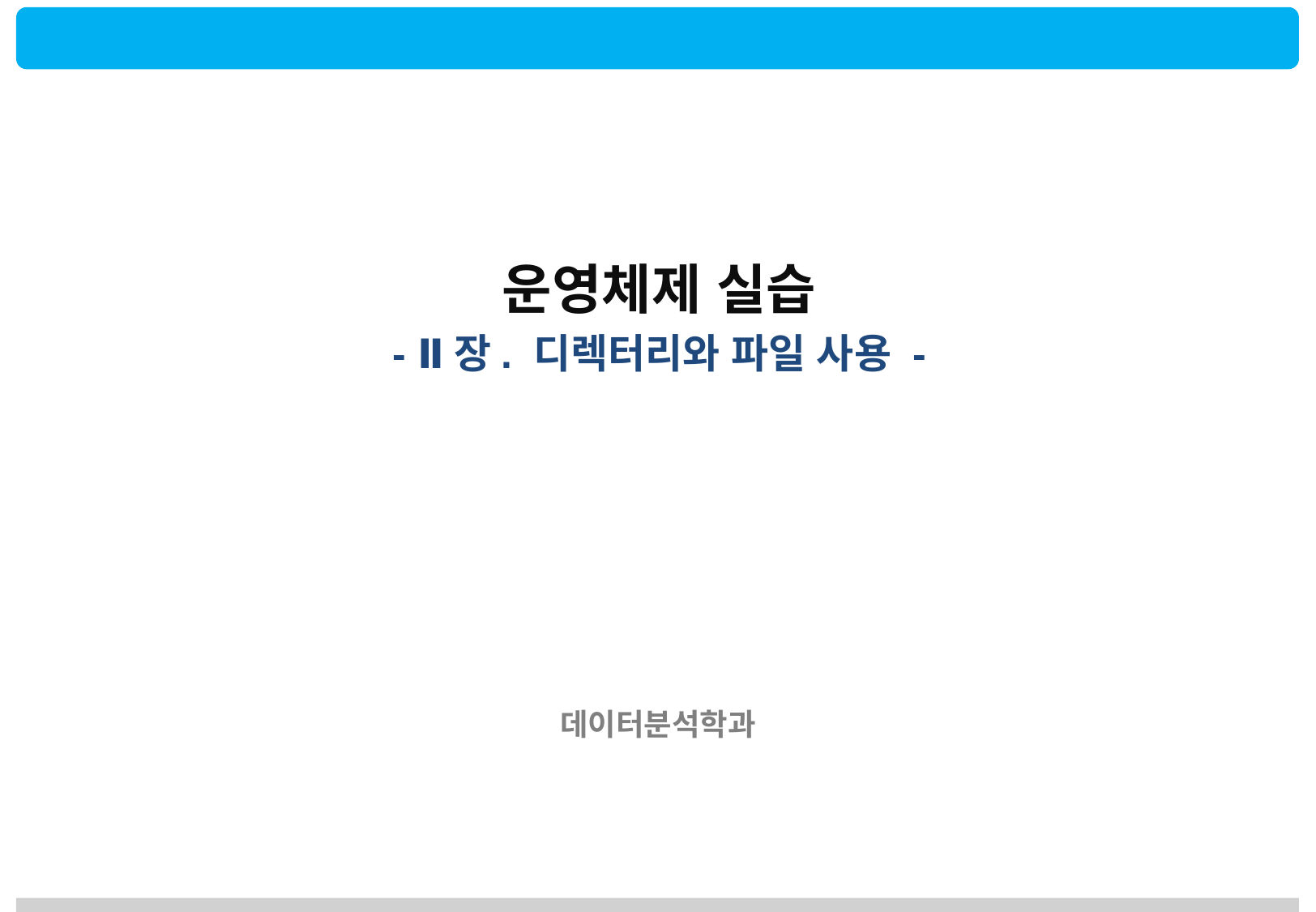

운영체제 실습
- Ⅱ장. 디렉터리와 파일 사용 -
데이터분석학과